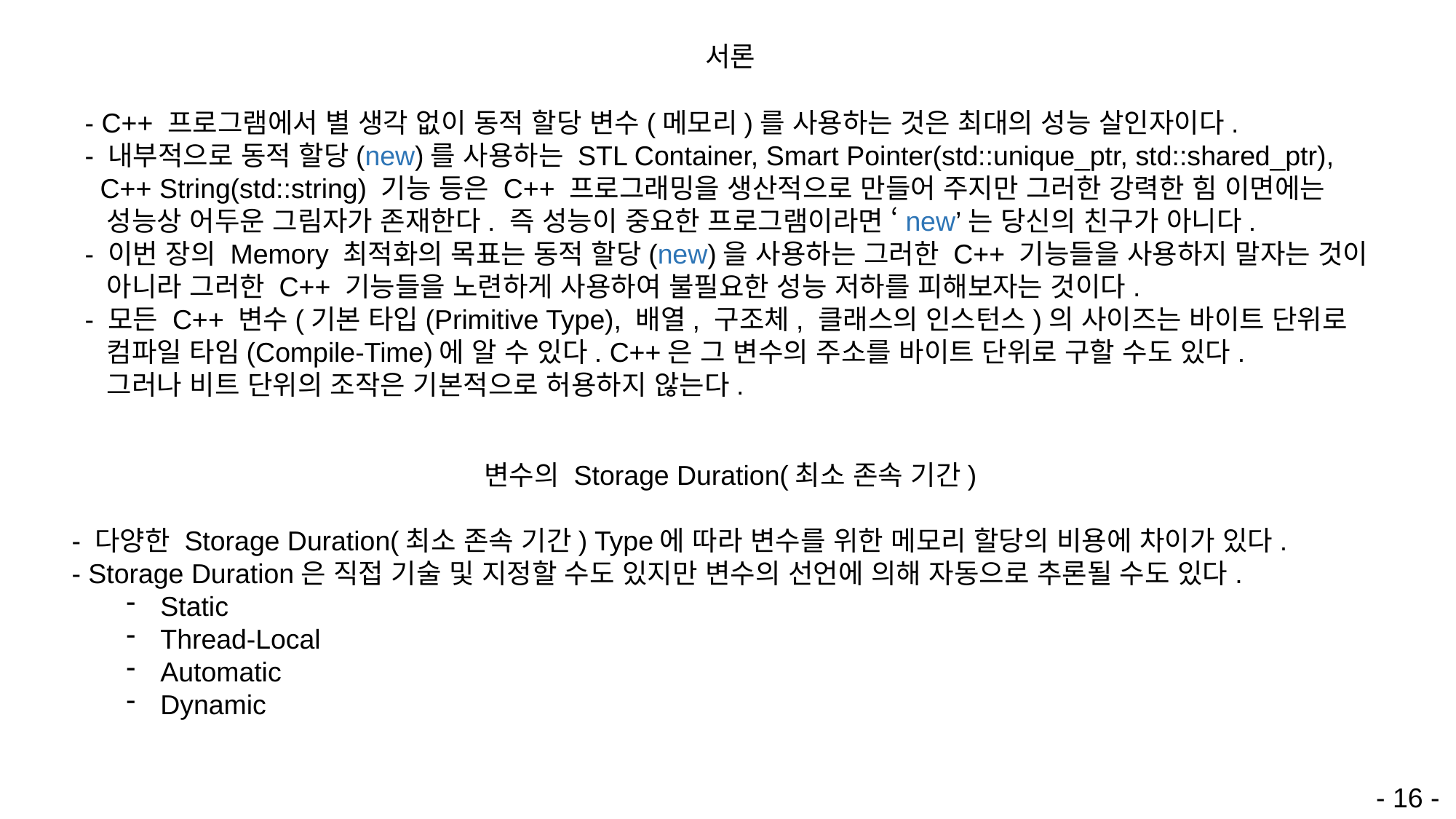

서론
- C++ 프로그램에서 별 생각 없이 동적 할당 변수(메모리)를 사용하는 것은 최대의 성능 살인자이다.
- 내부적으로 동적 할당(new)를 사용하는 STL Container, Smart Pointer(std::unique_ptr, std::shared_ptr),
  C++ String(std::string) 기능 등은 C++ 프로그래밍을 생산적으로 만들어 주지만 그러한 강력한 힘 이면에는
  성능상 어두운 그림자가 존재한다. 즉 성능이 중요한 프로그램이라면 ‘new’는 당신의 친구가 아니다.
- 이번 장의 Memory 최적화의 목표는 동적 할당(new)을 사용하는 그러한 C++ 기능들을 사용하지 말자는 것이
  아니라 그러한 C++ 기능들을 노련하게 사용하여 불필요한 성능 저하를 피해보자는 것이다.
- 모든 C++ 변수(기본 타입(Primitive Type), 배열, 구조체, 클래스의 인스턴스)의 사이즈는 바이트 단위로
  컴파일 타임(Compile-Time)에 알 수 있다. C++은 그 변수의 주소를 바이트 단위로 구할 수도 있다.
  그러나 비트 단위의 조작은 기본적으로 허용하지 않는다.
변수의 Storage Duration(최소 존속 기간)
- 다양한 Storage Duration(최소 존속 기간) Type에 따라 변수를 위한 메모리 할당의 비용에 차이가 있다.
- Storage Duration은 직접 기술 및 지정할 수도 있지만 변수의 선언에 의해 자동으로 추론될 수도 있다.
Static
Thread-Local
Automatic
Dynamic
- 16 -